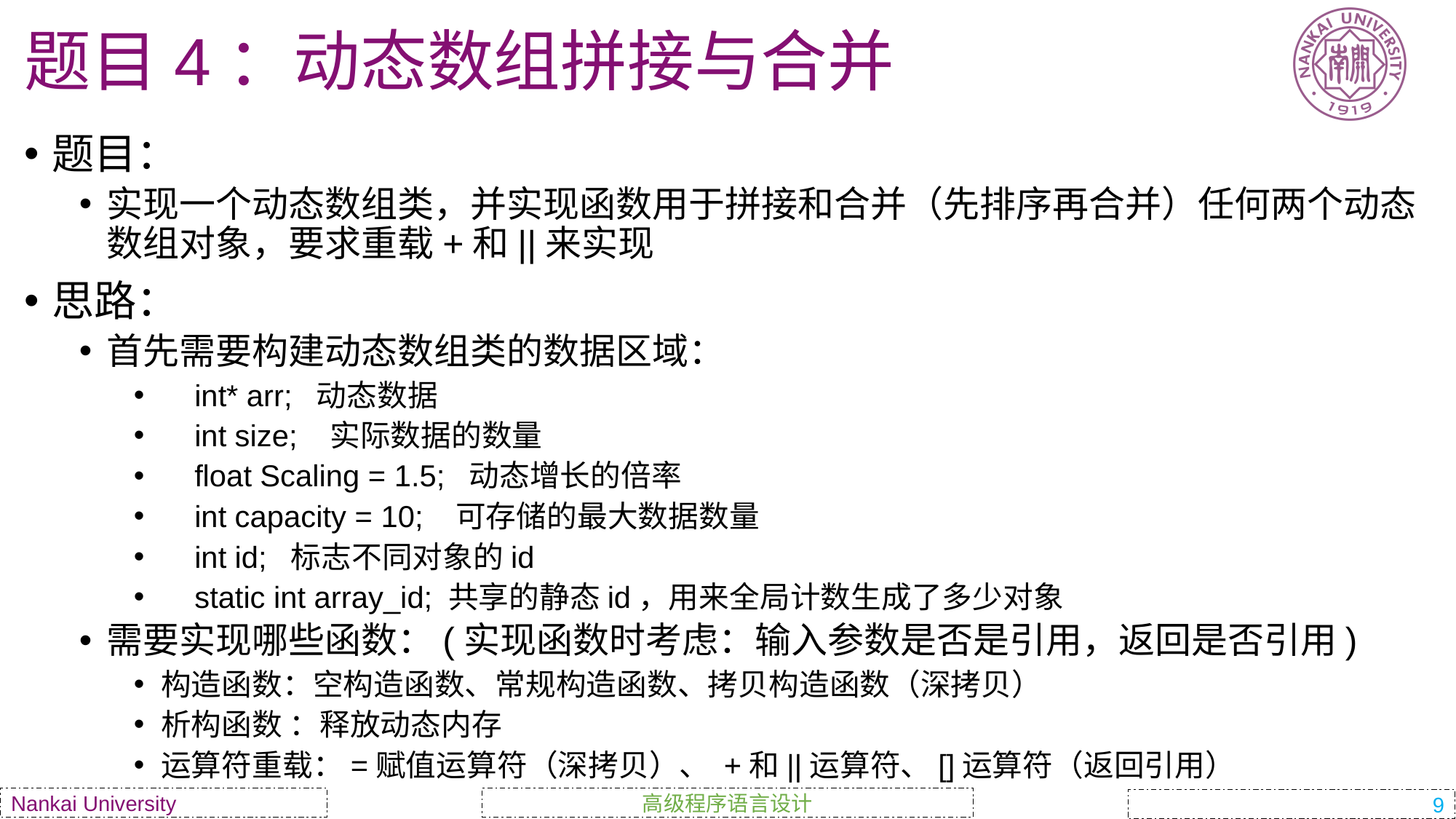

# 题目4：动态数组拼接与合并
题目：
实现一个动态数组类，并实现函数用于拼接和合并（先排序再合并）任何两个动态数组对象，要求重载+和||来实现
思路：
首先需要构建动态数组类的数据区域：
    int* arr;  动态数据
    int size;   实际数据的数量
    float Scaling = 1.5;  动态增长的倍率
    int capacity = 10;   可存储的最大数据数量
    int id;  标志不同对象的id
    static int array_id; 共享的静态id，用来全局计数生成了多少对象
需要实现哪些函数：(实现函数时考虑：输入参数是否是引用，返回是否引用)
构造函数：空构造函数、常规构造函数、拷贝构造函数（深拷贝）
析构函数 ：释放动态内存
运算符重载：=赋值运算符（深拷贝）、 +和||运算符、[]运算符（返回引用）

高级程序语言设计
Nankai University
9